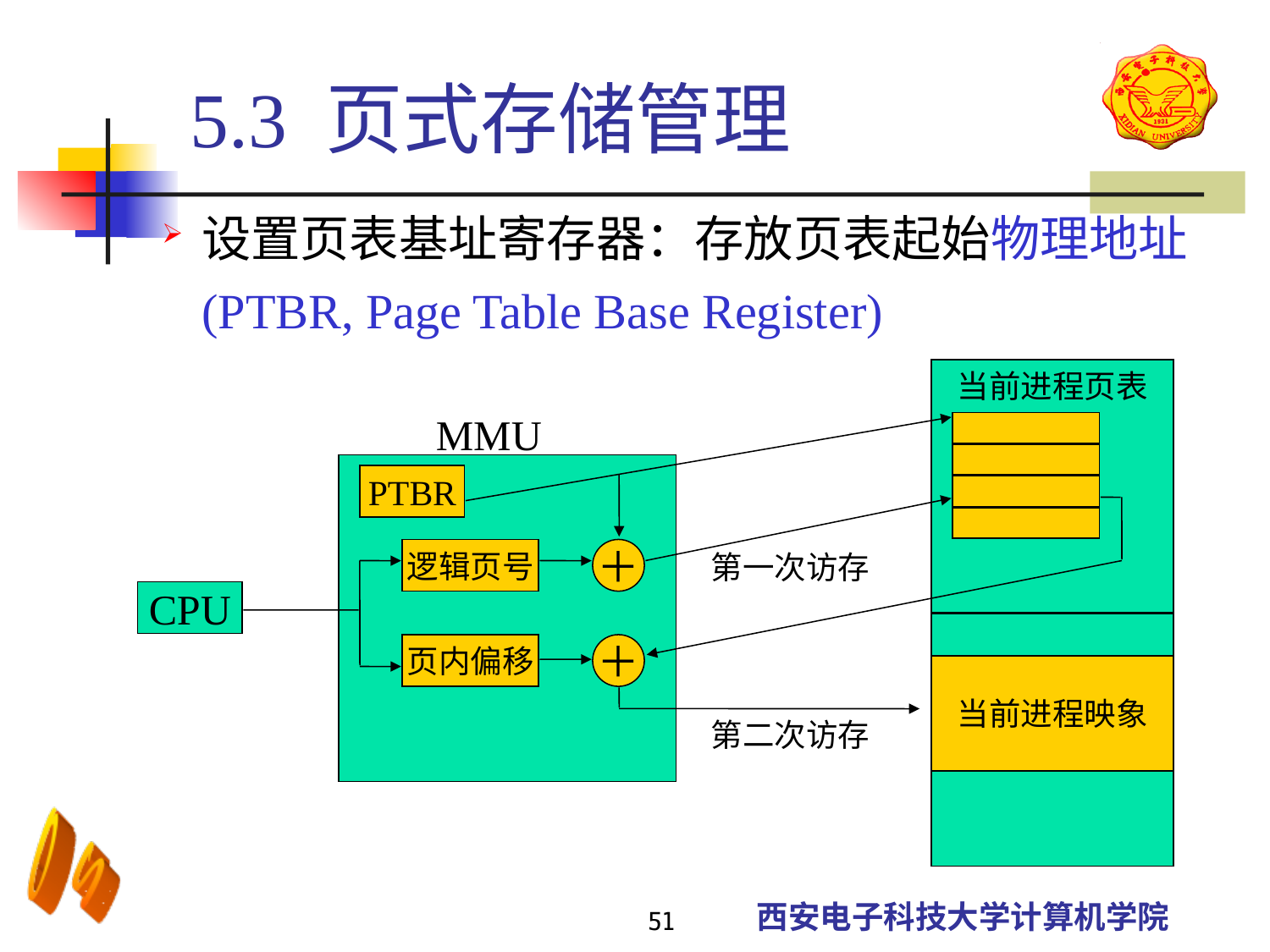

5.3 页式存储管理
设置页表基址寄存器：存放页表起始物理地址
	(PTBR, Page Table Base Register)
当前进程页表
MMU

PTBR

逻辑页号
＋
第一次访存

CPU

页内偏移
＋
当前进程映象

第二次访存
51